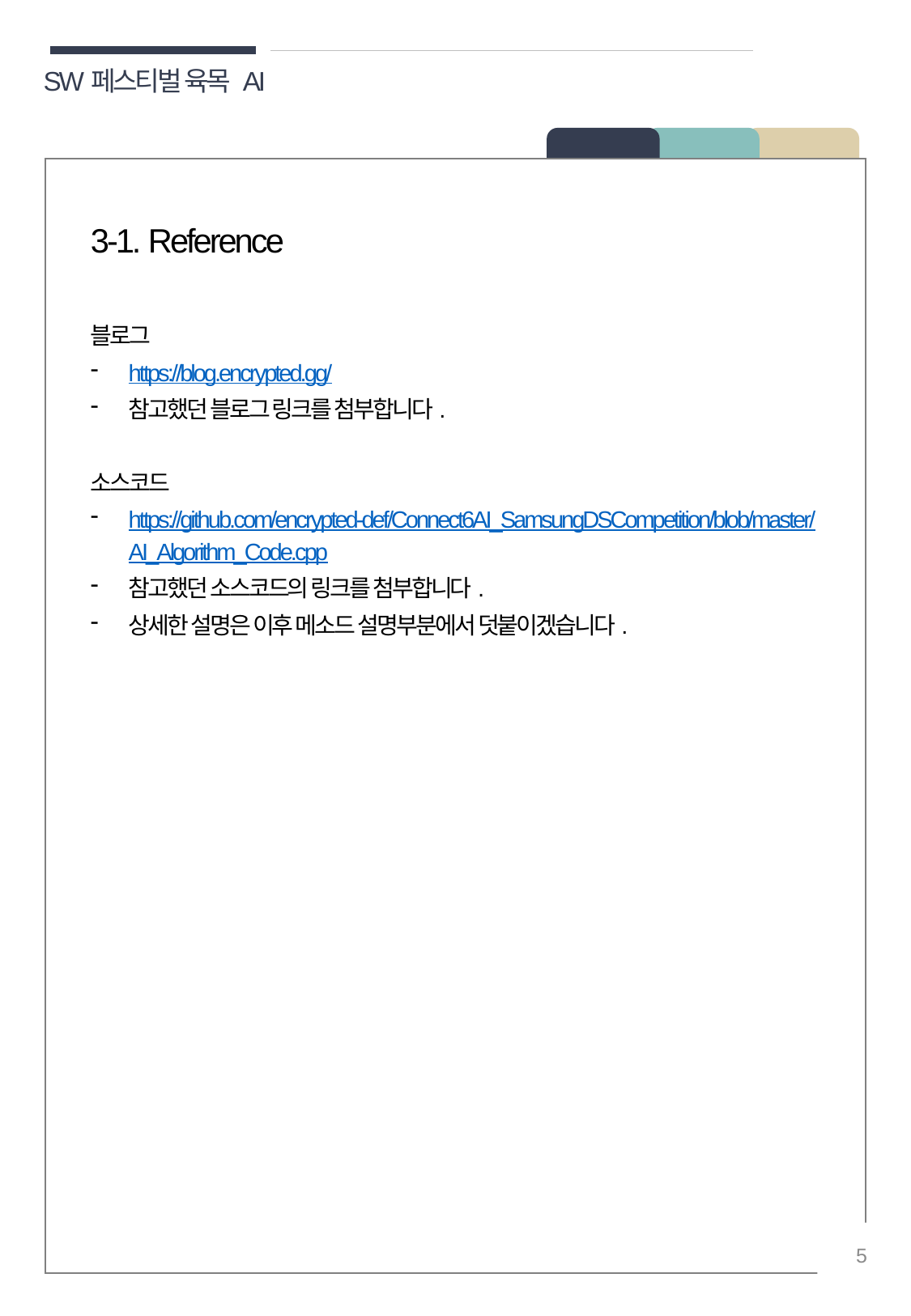

3-1. Reference

블로그
https://blog.encrypted.gg/
참고했던 블로그 링크를 첨부합니다.

소스코드
https://github.com/encrypted-def/Connect6AI_SamsungDSCompetition/blob/master/AI_Algorithm_Code.cpp
참고했던 소스코드의 링크를 첨부합니다.
상세한 설명은 이후 메소드 설명부분에서 덧붙이겠습니다.
5